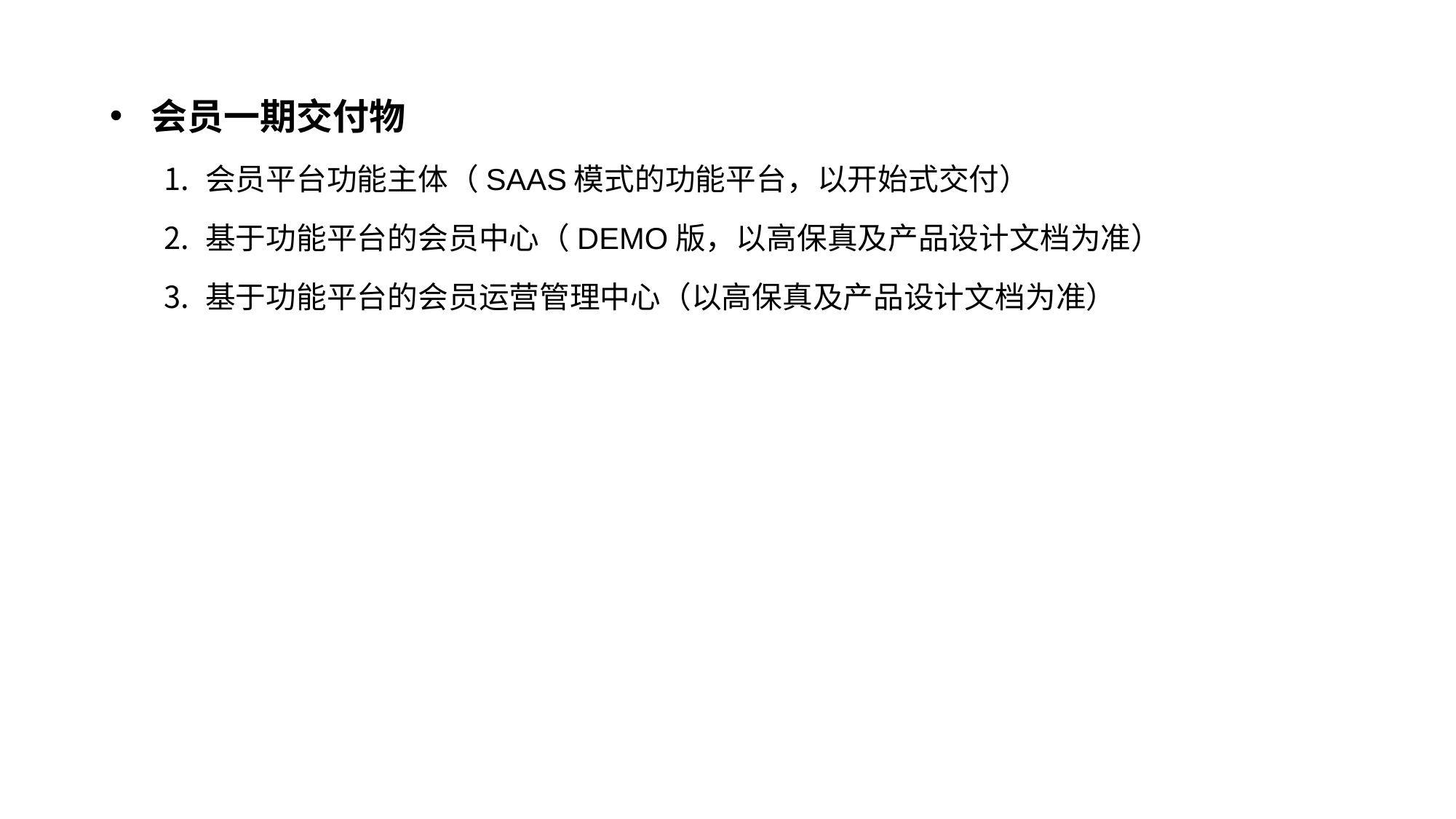

会员一期交付物
会员平台功能主体（SAAS模式的功能平台，以开始式交付）
基于功能平台的会员中心（DEMO版，以高保真及产品设计文档为准）
基于功能平台的会员运营管理中心（以高保真及产品设计文档为准）